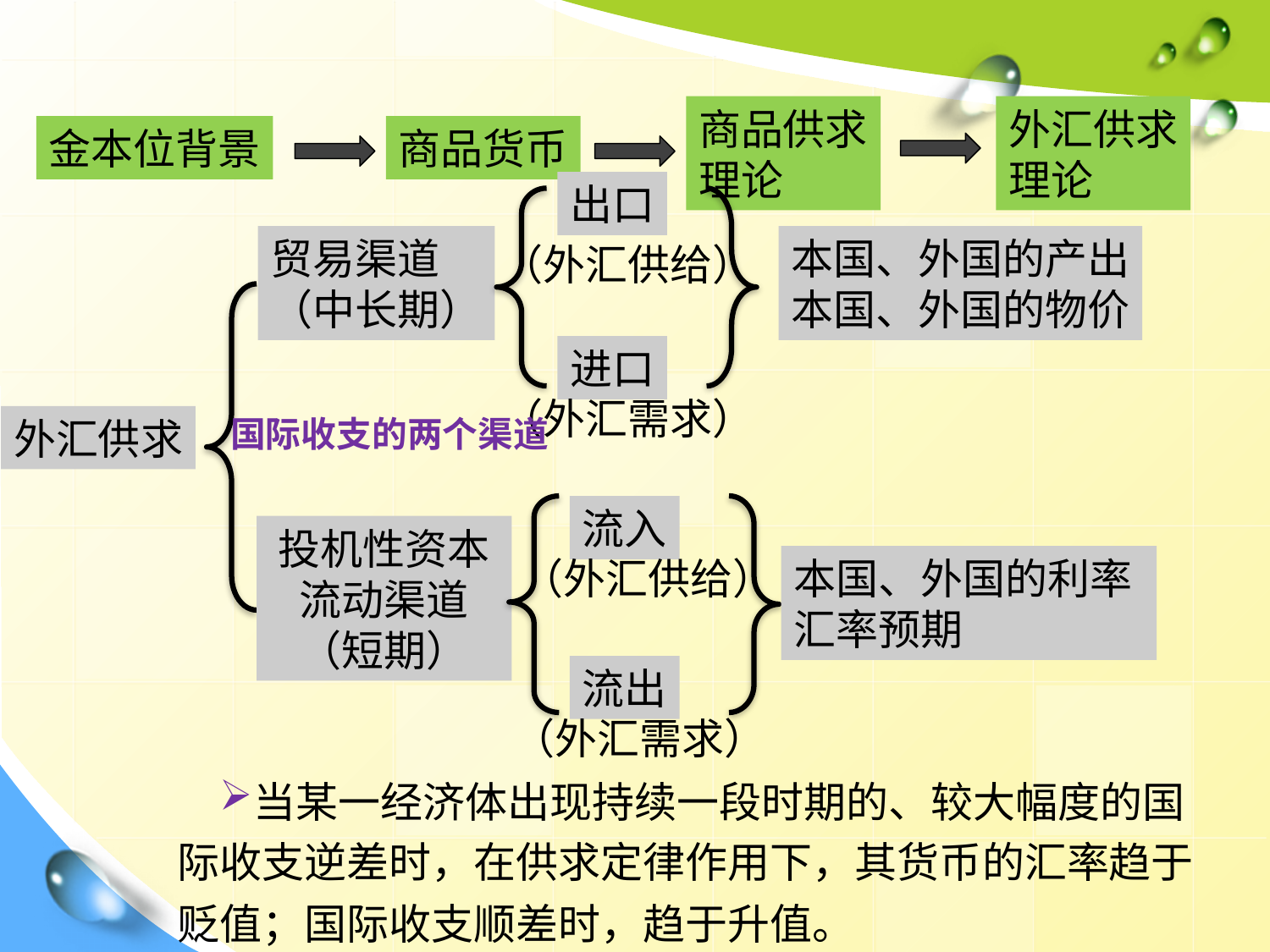

商品供求
理论
外汇供求
理论
金本位背景
商品货币

出口

贸易渠道
（中长期）
本国、外国的产出
本国、外国的物价
（外汇供给）

进口
（外汇需求）
外汇供求
国际收支的两个渠道

流入

投机性资本
流动渠道
（短期）
（外汇供给）
本国、外国的利率
汇率预期
流出
（外汇需求）
当某一经济体出现持续一段时期的、较大幅度的国际收支逆差时，在供求定律作用下，其货币的汇率趋于贬值；国际收支顺差时，趋于升值。